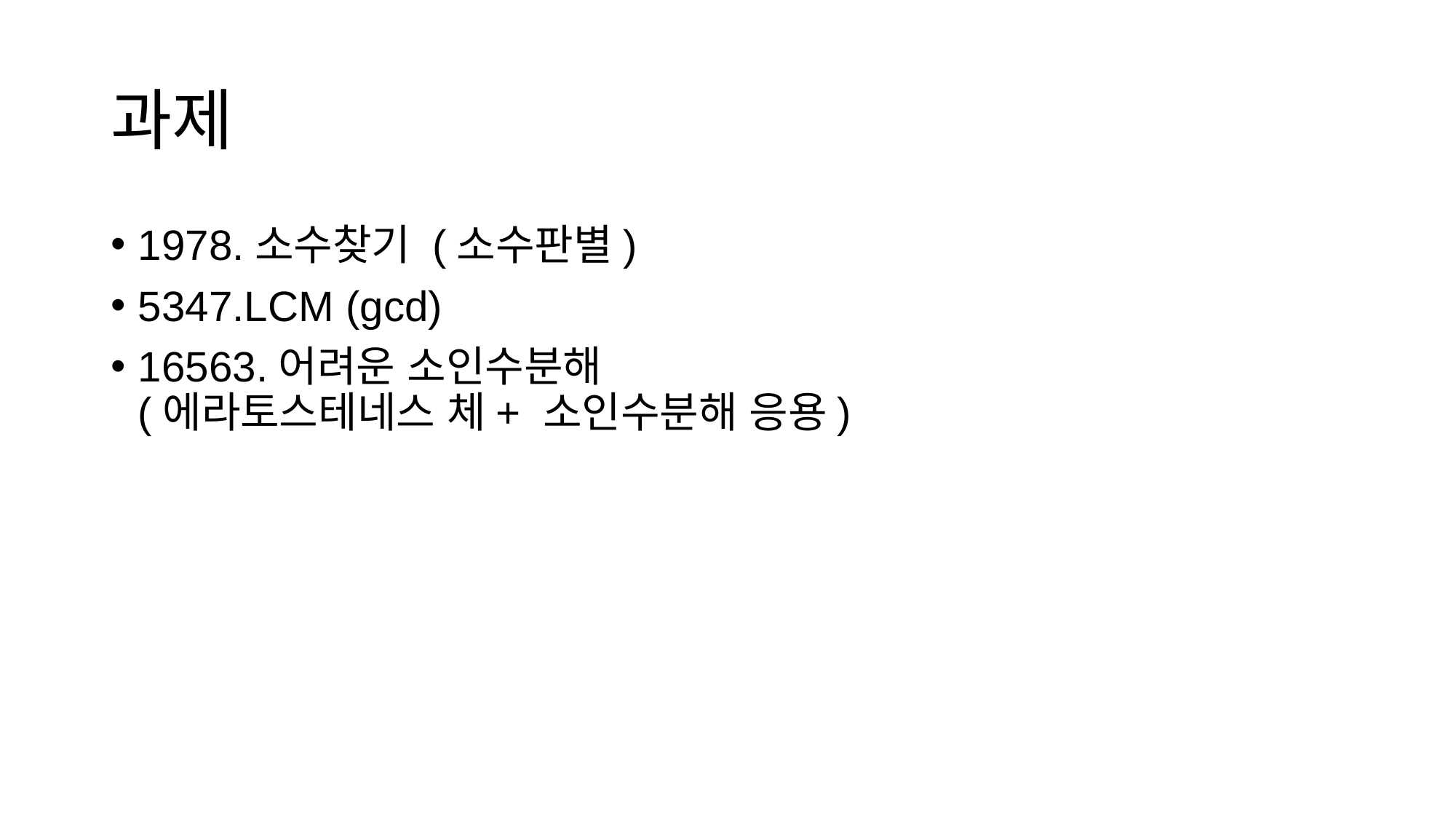

# 과제
1978.소수찾기 (소수판별)
5347.LCM (gcd)
16563.어려운 소인수분해
(에라토스테네스 체+ 소인수분해 응용)